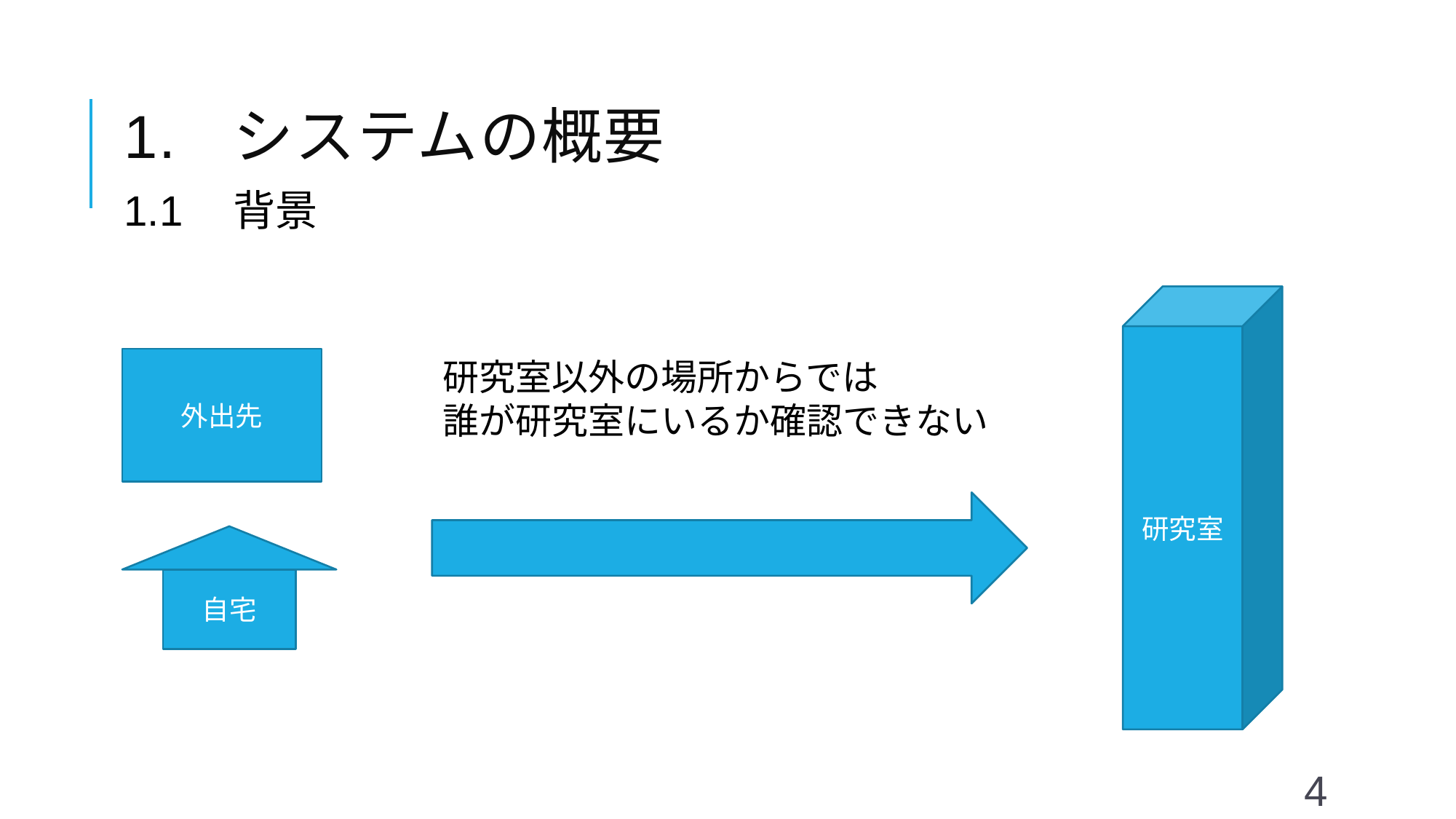

1.	システムの概要
1.1	背景
研究室
外出先
研究室以外の場所からでは
誰が研究室にいるか確認できない

自宅
4